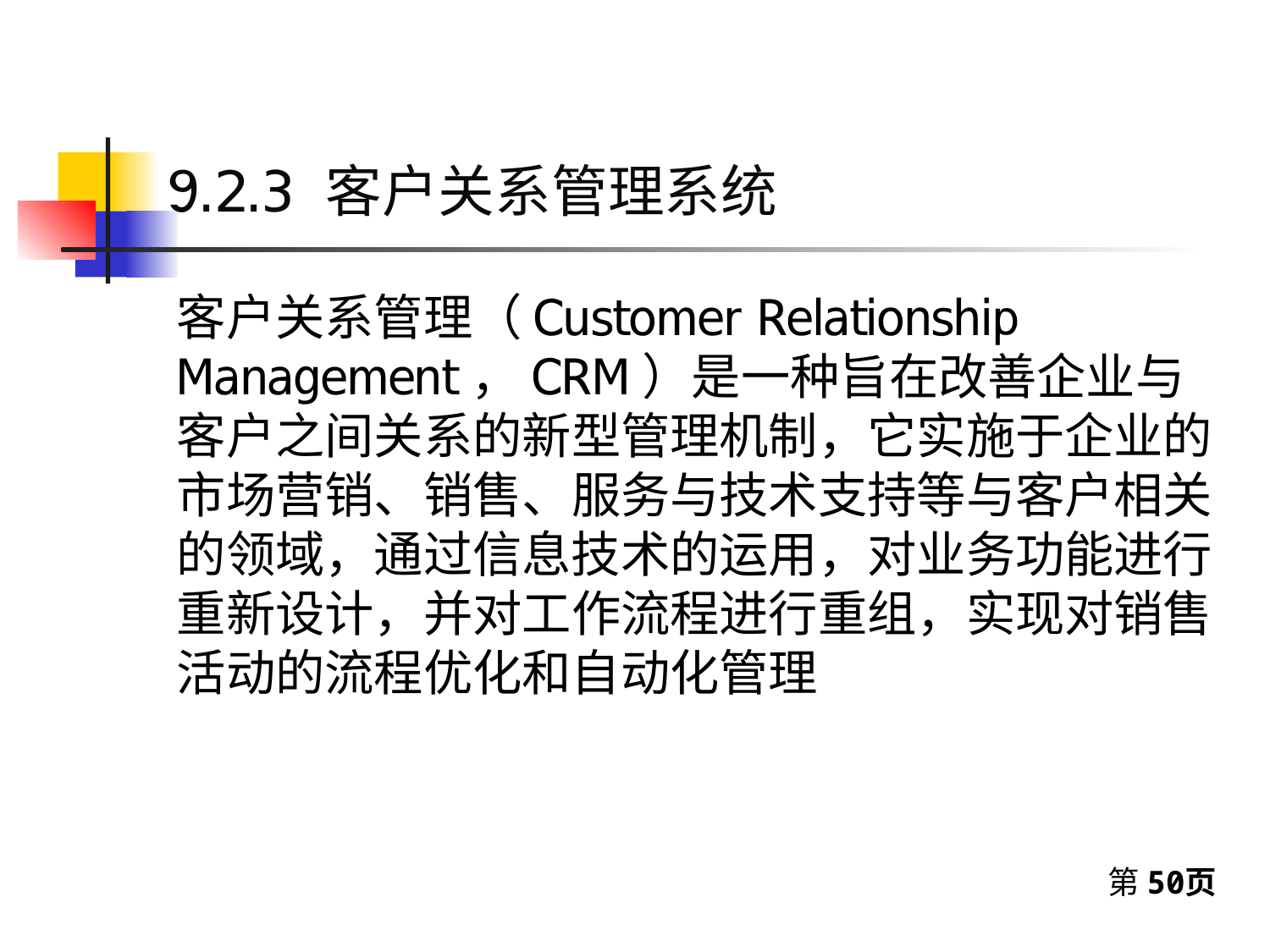

9.2.3 客户关系管理系统
客户关系管理（Customer Relationship Management，CRM）是一种旨在改善企业与客户之间关系的新型管理机制，它实施于企业的市场营销、销售、服务与技术支持等与客户相关的领域，通过信息技术的运用，对业务功能进行重新设计，并对工作流程进行重组，实现对销售活动的流程优化和自动化管理